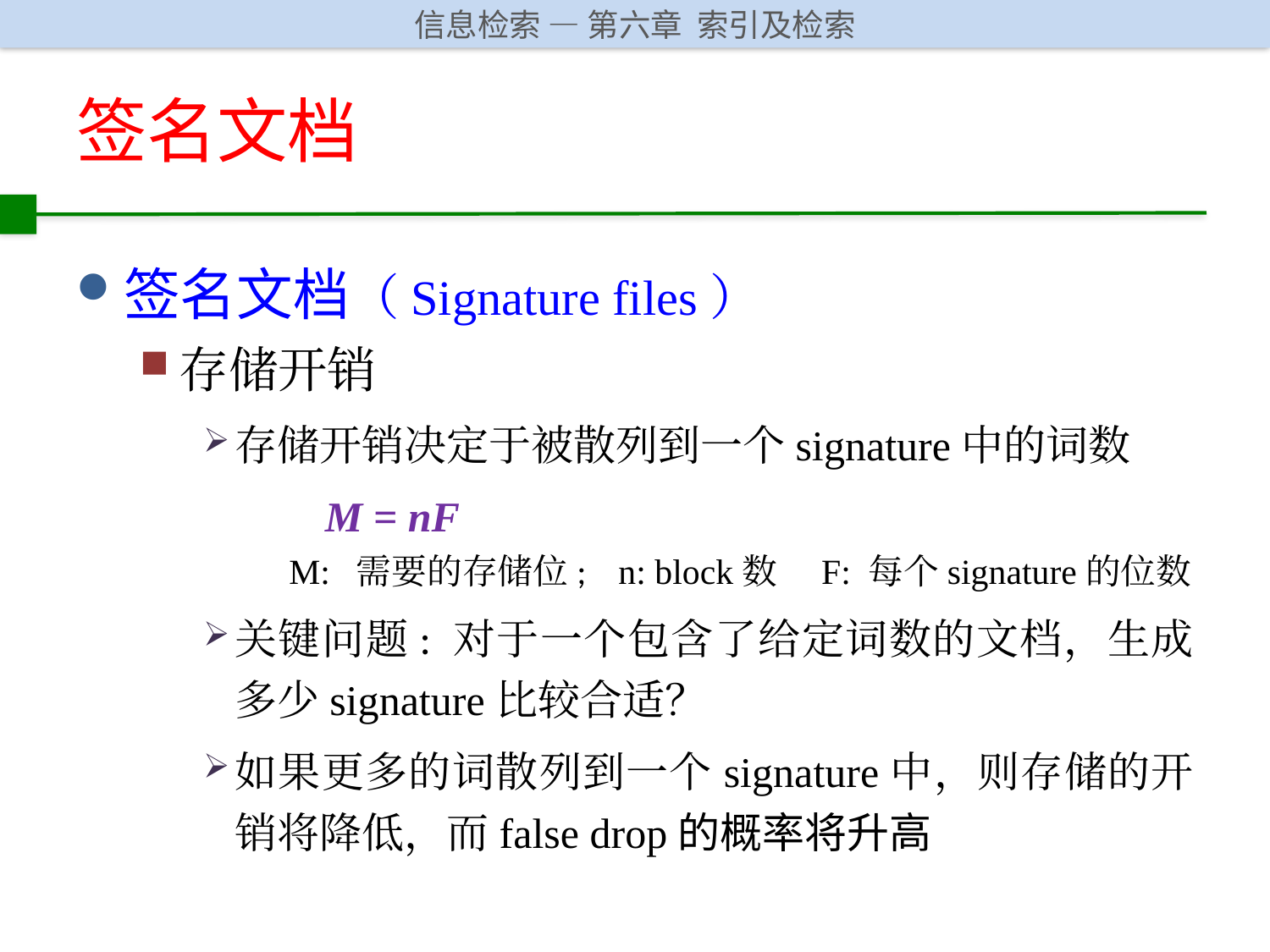

# 签名文档
签名文档（Signature files）
存储开销
存储开销决定于被散列到一个signature中的词数
                     M = nF
               M:  需要的存储位;    n: block数    F: 每个signature的位数
关键问题: 对于一个包含了给定词数的文档，生成多少signature比较合适？
如果更多的词散列到一个signature中，则存储的开销将降低，而false drop的概率将升高